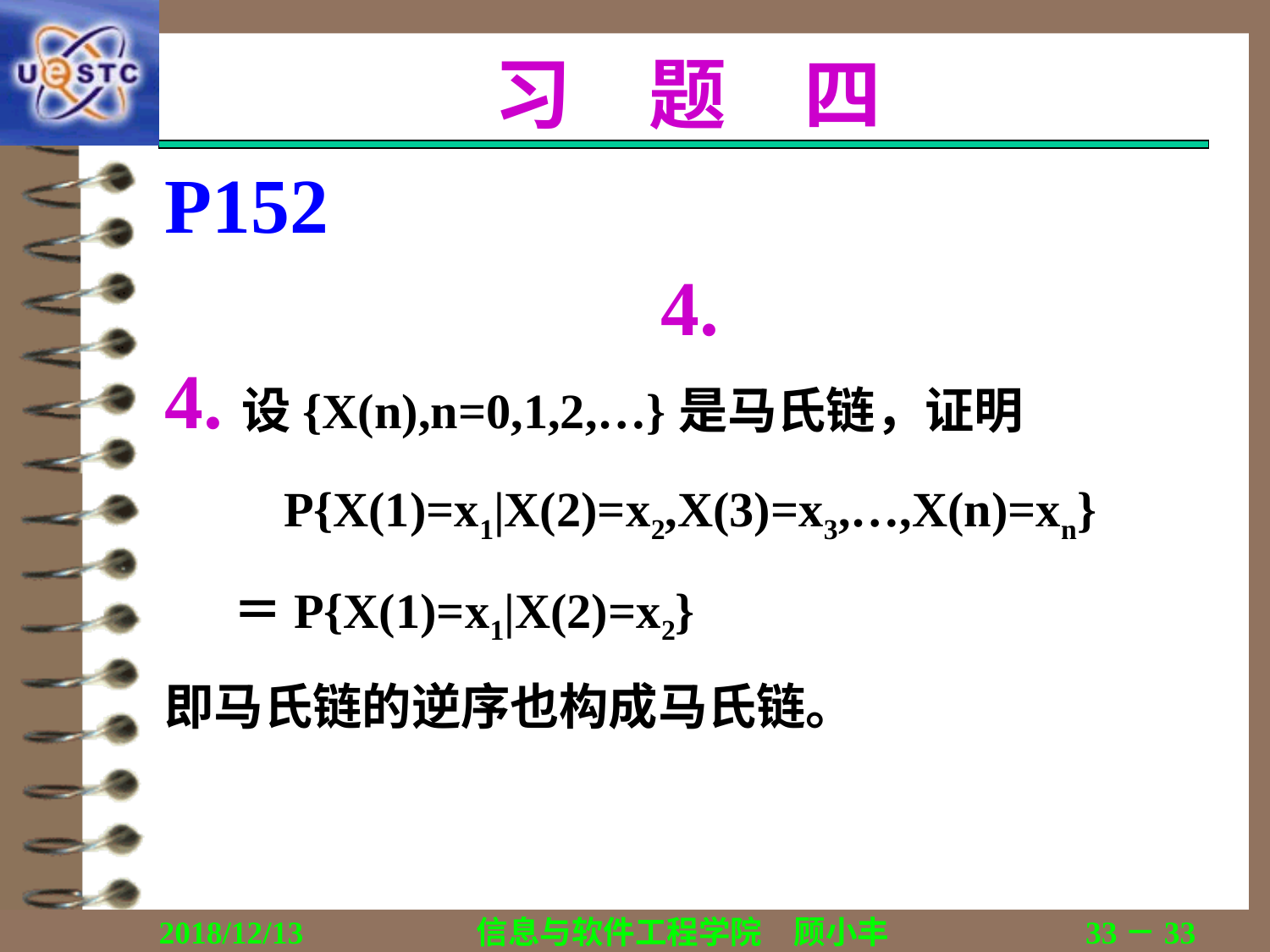

# 习　题　四
P152
4.
4.设{X(n),n=0,1,2,…}是马氏链，证明
P{X(1)=x1|X(2)=x2,X(3)=x3,…,X(n)=xn}
     ＝P{X(1)=x1|X(2)=x2}
即马氏链的逆序也构成马氏链。
2018/12/13
信息与软件工程学院　顾小丰
33－33